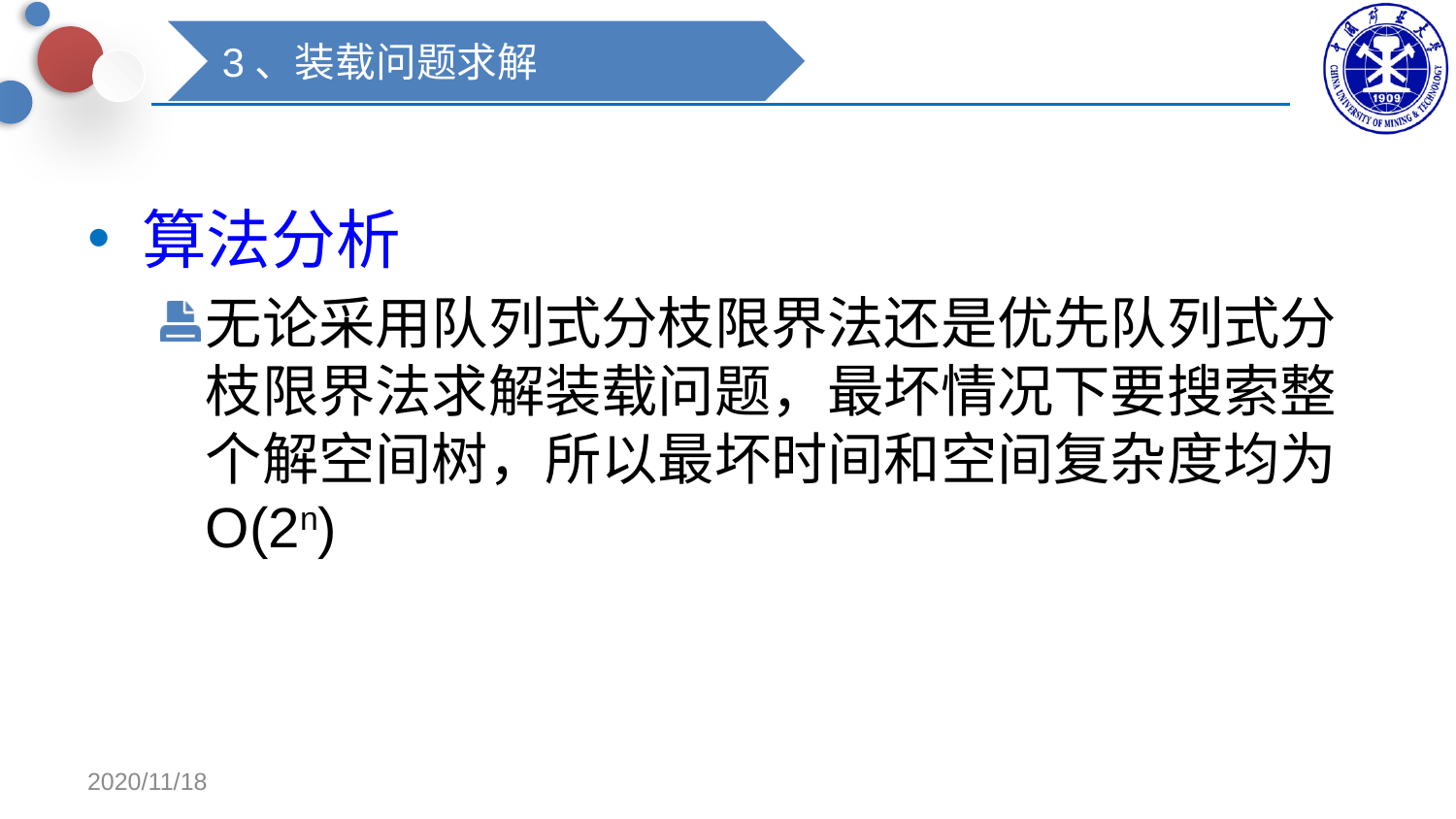

3、装载问题求解
算法分析
无论采用队列式分枝限界法还是优先队列式分枝限界法求解装载问题，最坏情况下要搜索整个解空间树，所以最坏时间和空间复杂度均为O(2n)
2020/11/18